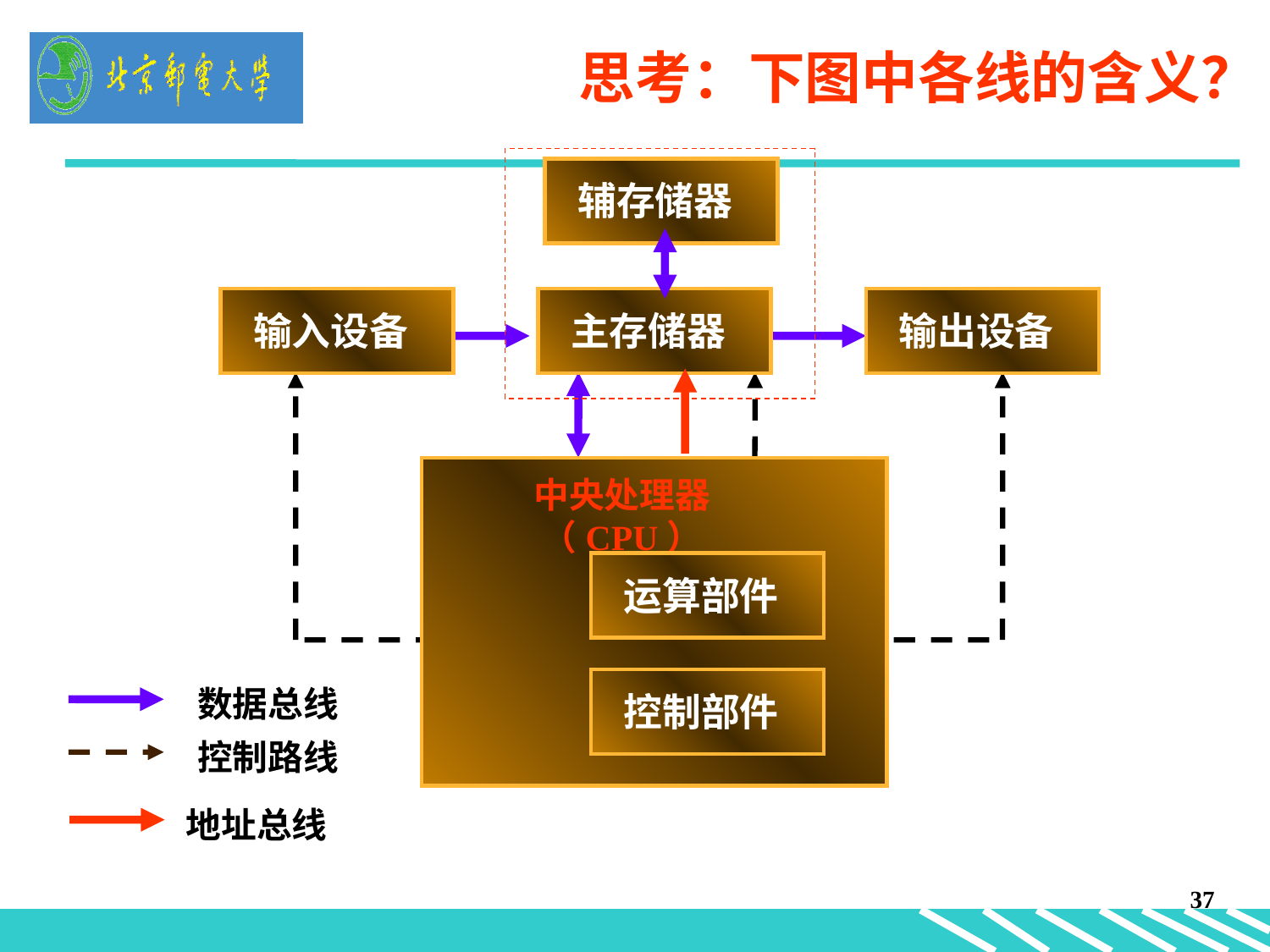

思考：下图中各线的含义？

辅存储器

输入设备

主存储器

输出设备

中央处理器（CPU）

运算部件

控制部件
数据总线

控制路线

 地址总线

37